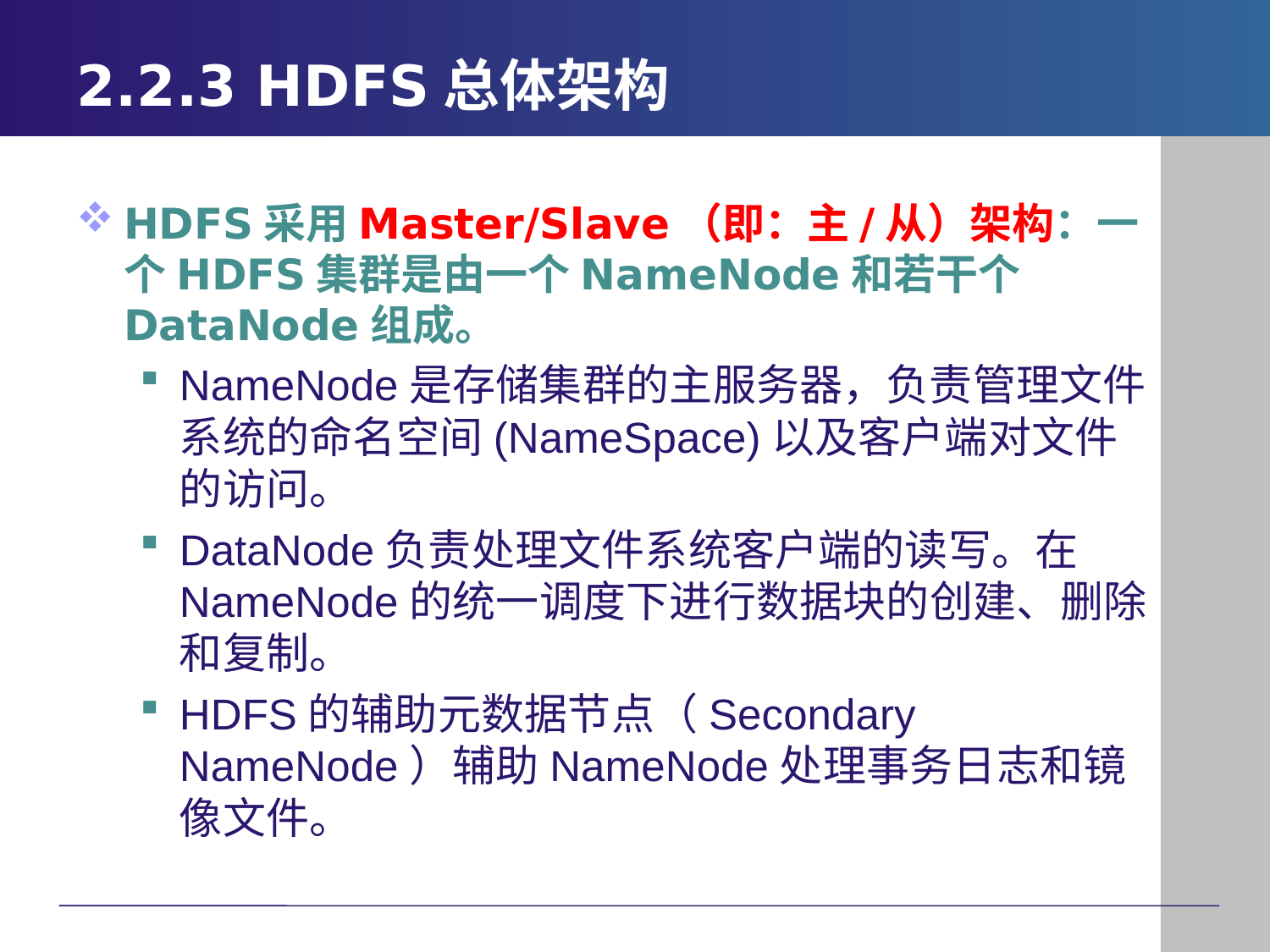

# 2.2.3 HDFS总体架构
HDFS采用Master/Slave（即：主/从）架构：一个HDFS集群是由一个NameNode和若干个DataNode组成。
NameNode是存储集群的主服务器，负责管理文件系统的命名空间(NameSpace)以及客户端对文件的访问。
DataNode负责处理文件系统客户端的读写。在NameNode的统一调度下进行数据块的创建、删除和复制。
HDFS的辅助元数据节点（Secondary NameNode）辅助NameNode处理事务日志和镜像文件。